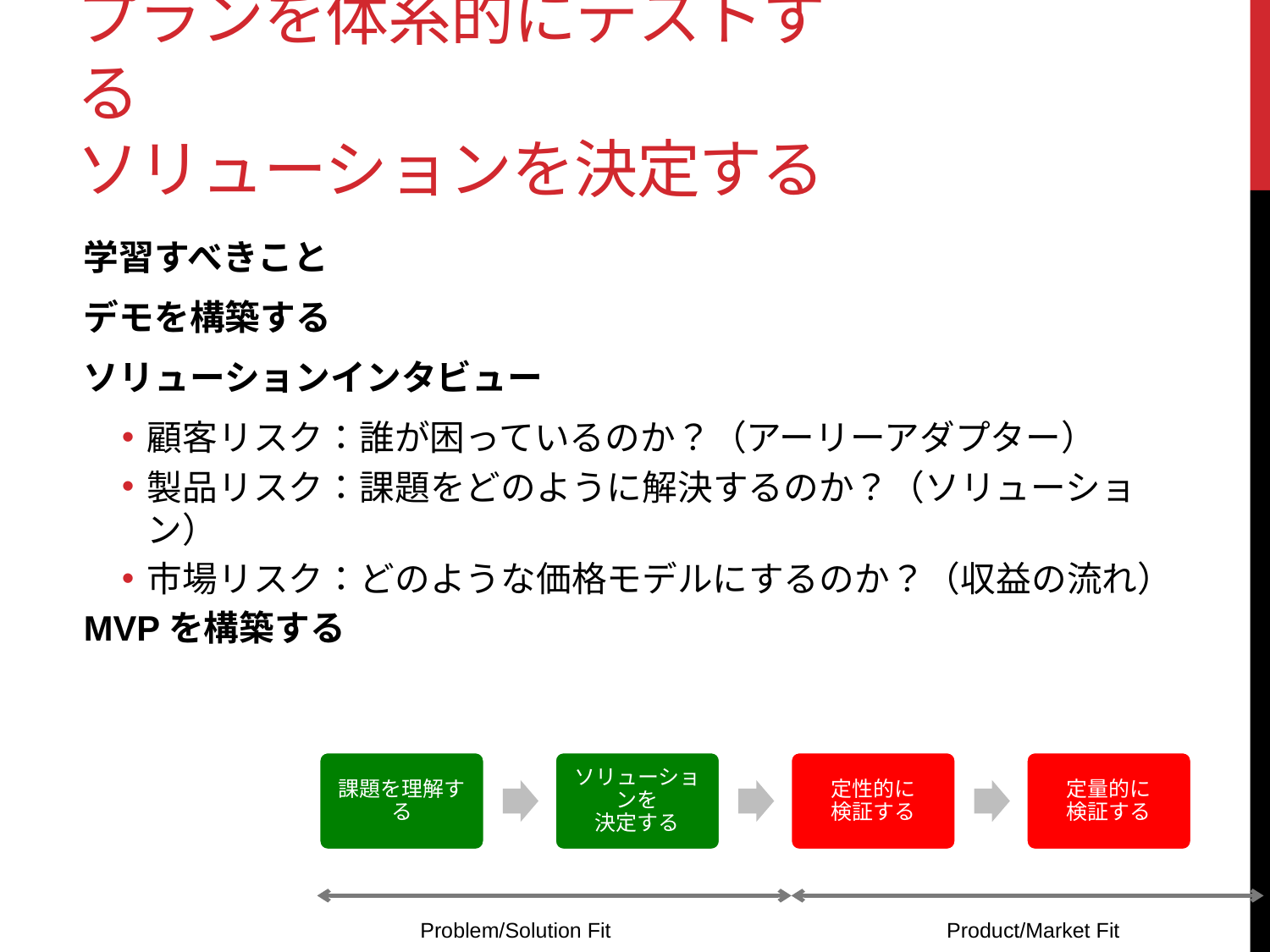

# プランを体系的にテストする ソリューションを決定する
学習すべきこと
デモを構築する
ソリューションインタビュー
顧客リスク：誰が困っているのか？（アーリーアダプター）
製品リスク：課題をどのように解決するのか？（ソリューション）
市場リスク：どのような価格モデルにするのか？（収益の流れ）
MVPを構築する
課題を理解する
ソリューションを
決定する
定性的に
検証する
定量的に
検証する

Problem/Solution Fit
Product/Market Fit